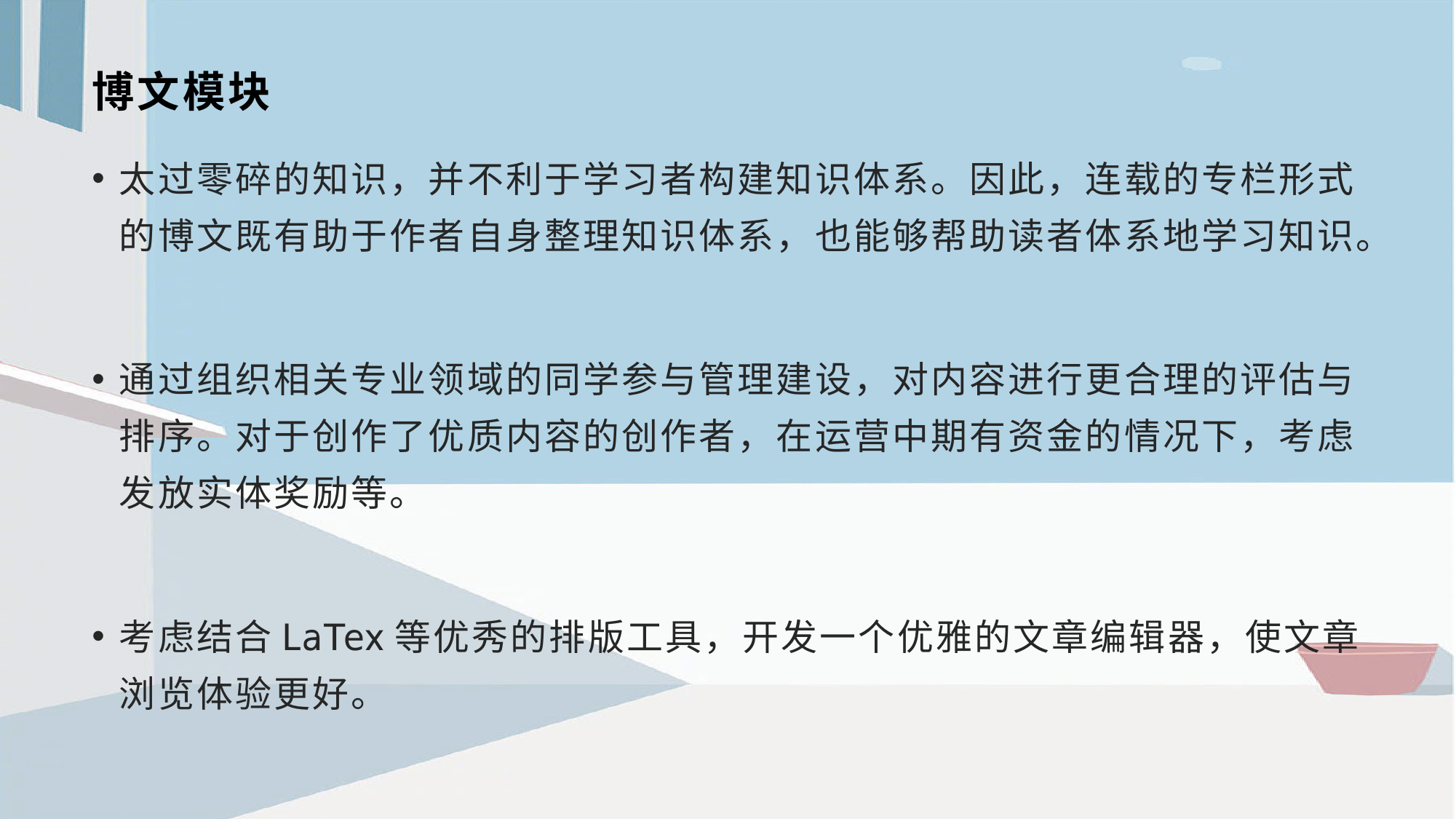

# 博文模块
太过零碎的知识，并不利于学习者构建知识体系。因此，连载的专栏形式的博文既有助于作者自身整理知识体系，也能够帮助读者体系地学习知识。

通过组织相关专业领域的同学参与管理建设，对内容进行更合理的评估与排序。对于创作了优质内容的创作者，在运营中期有资金的情况下，考虑发放实体奖励等。

考虑结合LaTex等优秀的排版工具，开发一个优雅的文章编辑器，使文章浏览体验更好。